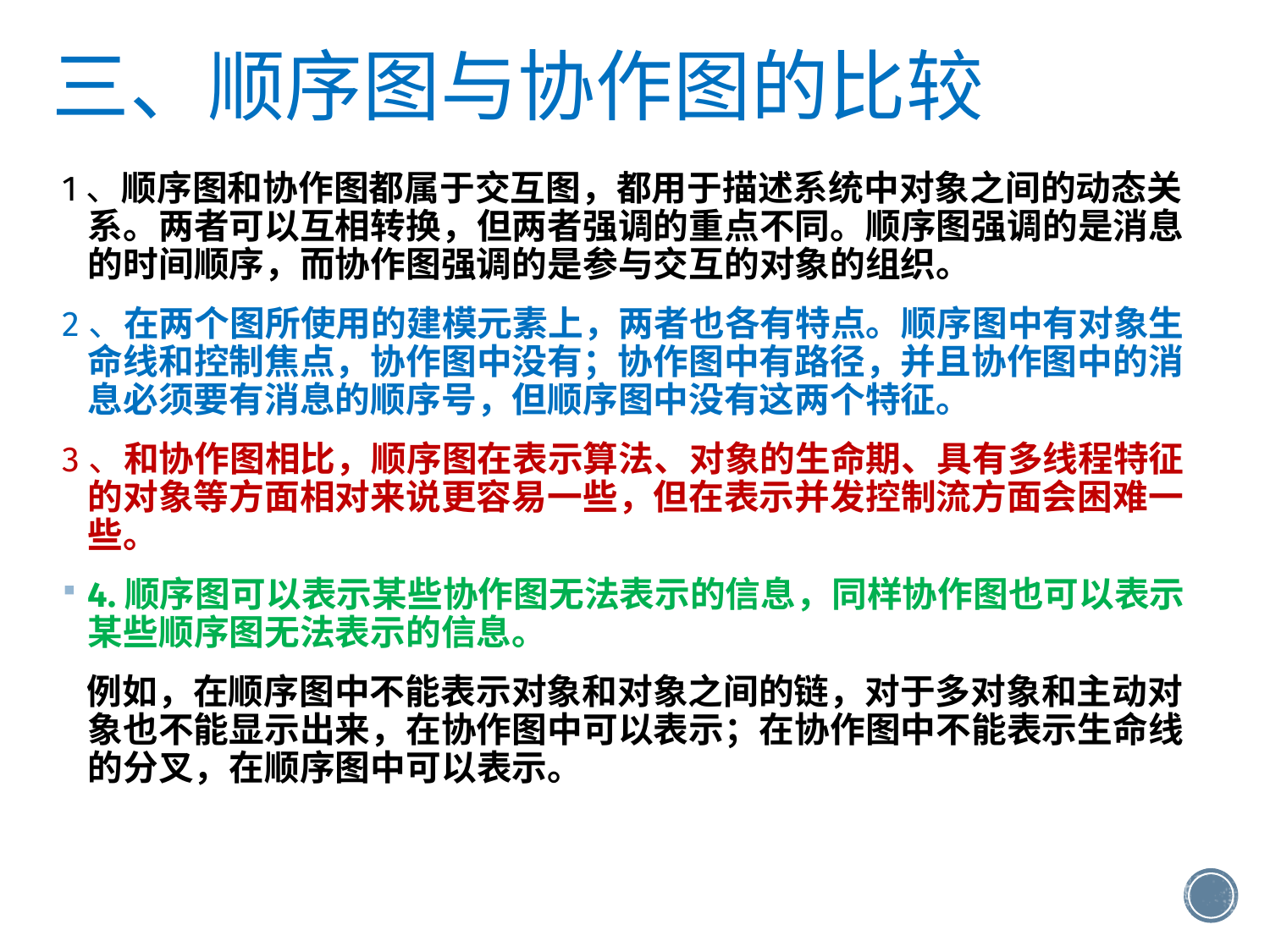

三、顺序图与协作图的比较
1、顺序图和协作图都属于交互图，都用于描述系统中对象之间的动态关系。两者可以互相转换，但两者强调的重点不同。顺序图强调的是消息的时间顺序，而协作图强调的是参与交互的对象的组织。
2、在两个图所使用的建模元素上，两者也各有特点。顺序图中有对象生命线和控制焦点，协作图中没有；协作图中有路径，并且协作图中的消息必须要有消息的顺序号，但顺序图中没有这两个特征。
3、和协作图相比，顺序图在表示算法、对象的生命期、具有多线程特征的对象等方面相对来说更容易一些，但在表示并发控制流方面会困难一些。
4.顺序图可以表示某些协作图无法表示的信息，同样协作图也可以表示某些顺序图无法表示的信息。
  例如，在顺序图中不能表示对象和对象之间的链，对于多对象和主动对象也不能显示出来，在协作图中可以表示；在协作图中不能表示生命线的分叉，在顺序图中可以表示。